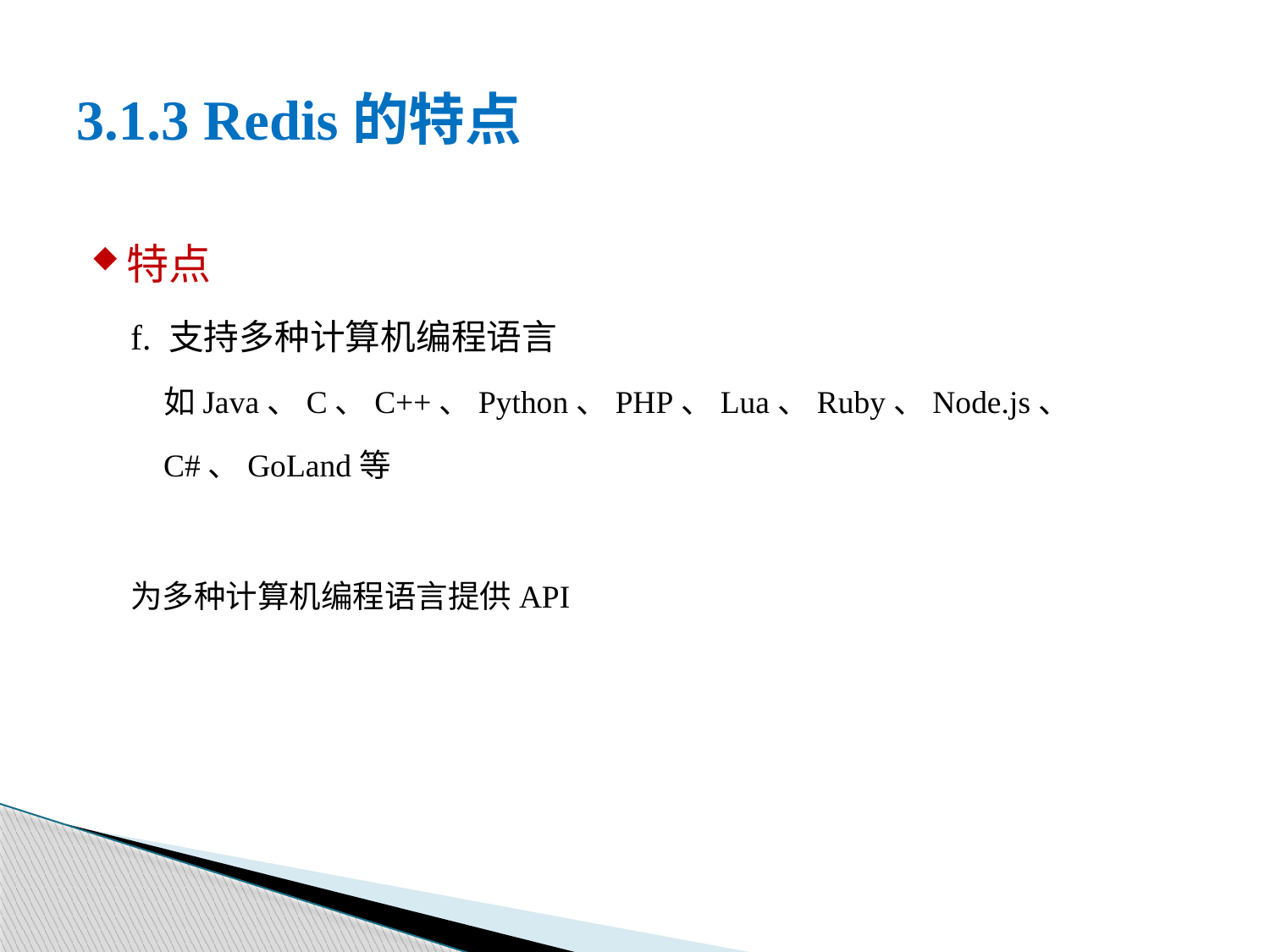

# 3.1.3 Redis的特点
特点
f. 支持多种计算机编程语言
如Java、C、C++、Python、PHP、Lua、Ruby、Node.js、
C#、GoLand等

为多种计算机编程语言提供API